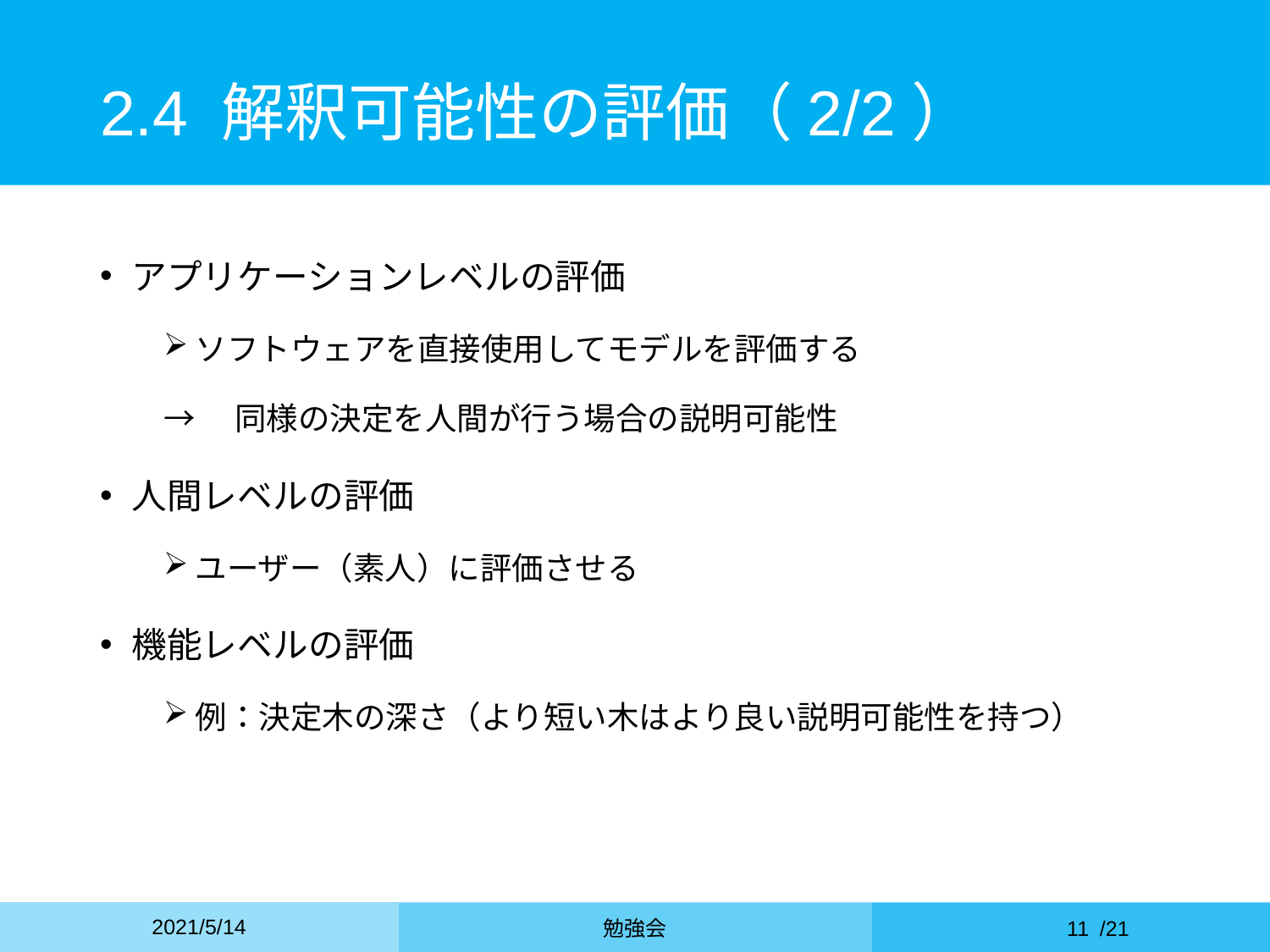

# 2.4 解釈可能性の評価（2/2）
アプリケーションレベルの評価
ソフトウェアを直接使用してモデルを評価する
→　同様の決定を人間が行う場合の説明可能性
人間レベルの評価
ユーザー（素人）に評価させる
機能レベルの評価
例：決定木の深さ（より短い木はより良い説明可能性を持つ）

2021/5/14
勉強会
11